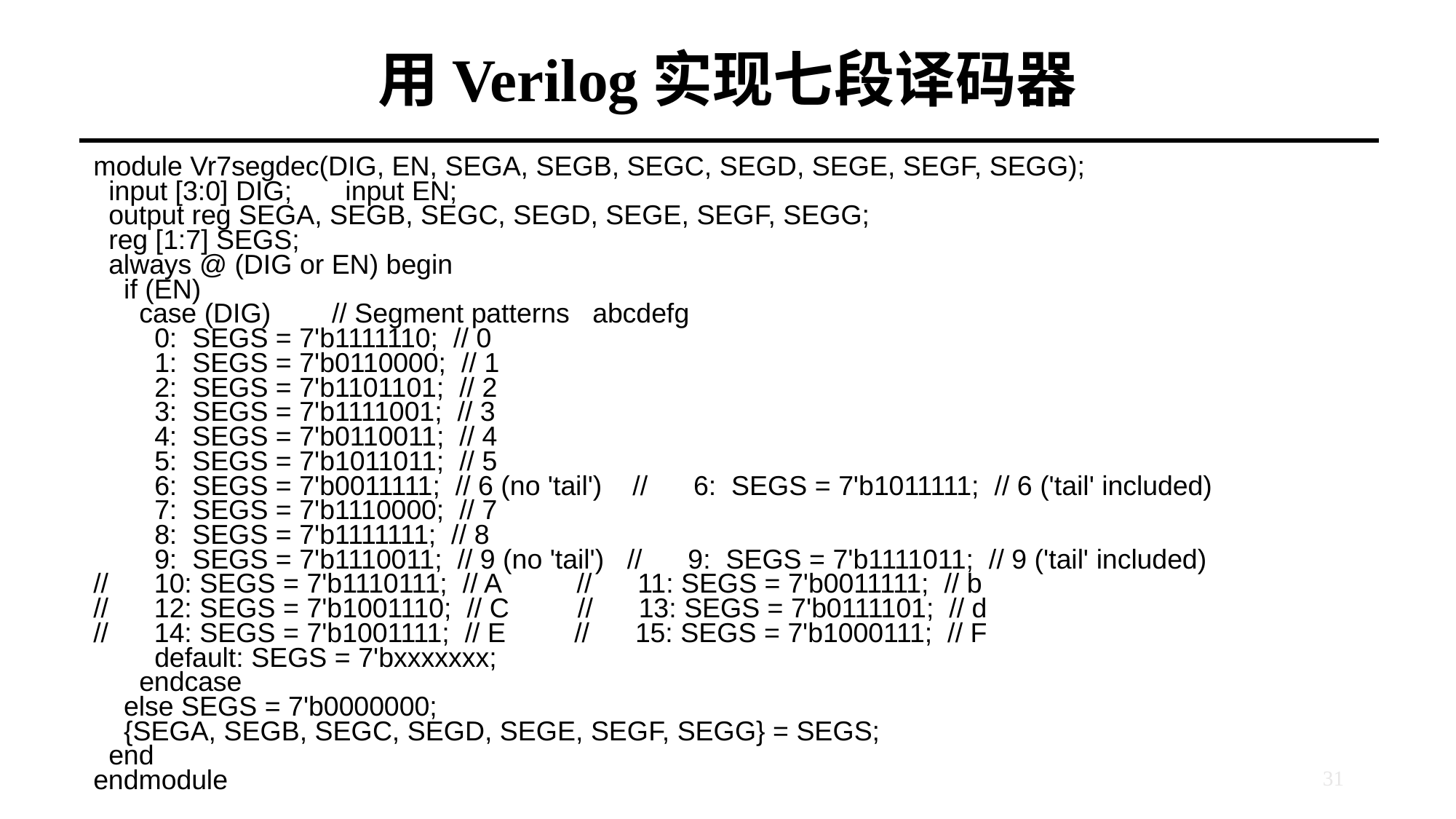

# 用Verilog实现七段译码器
module Vr7segdec(DIG, EN, SEGA, SEGB, SEGC, SEGD, SEGE, SEGF, SEGG);
  input [3:0] DIG;       input EN;
  output reg SEGA, SEGB, SEGC, SEGD, SEGE, SEGF, SEGG;
  reg [1:7] SEGS;
  always @ (DIG or EN) begin
    if (EN)
      case (DIG)        // Segment patterns   abcdefg
        0:  SEGS = 7'b1111110;  // 0
        1:  SEGS = 7'b0110000;  // 1
        2:  SEGS = 7'b1101101;  // 2
        3:  SEGS = 7'b1111001;  // 3
        4:  SEGS = 7'b0110011;  // 4
        5:  SEGS = 7'b1011011;  // 5
        6:  SEGS = 7'b0011111;  // 6 (no 'tail')    //      6:  SEGS = 7'b1011111;  // 6 ('tail' included)
        7:  SEGS = 7'b1110000;  // 7
        8:  SEGS = 7'b1111111;  // 8
        9:  SEGS = 7'b1110011;  // 9 (no 'tail')   //      9:  SEGS = 7'b1111011;  // 9 ('tail' included)
//      10: SEGS = 7'b1110111;  // A          //      11: SEGS = 7'b0011111;  // b
//      12: SEGS = 7'b1001110;  // C         //      13: SEGS = 7'b0111101;  // d
//      14: SEGS = 7'b1001111;  // E         //      15: SEGS = 7'b1000111;  // F
        default: SEGS = 7'bxxxxxxx;
      endcase
    else SEGS = 7'b0000000;
    {SEGA, SEGB, SEGC, SEGD, SEGE, SEGF, SEGG} = SEGS;
  end
endmodule

31